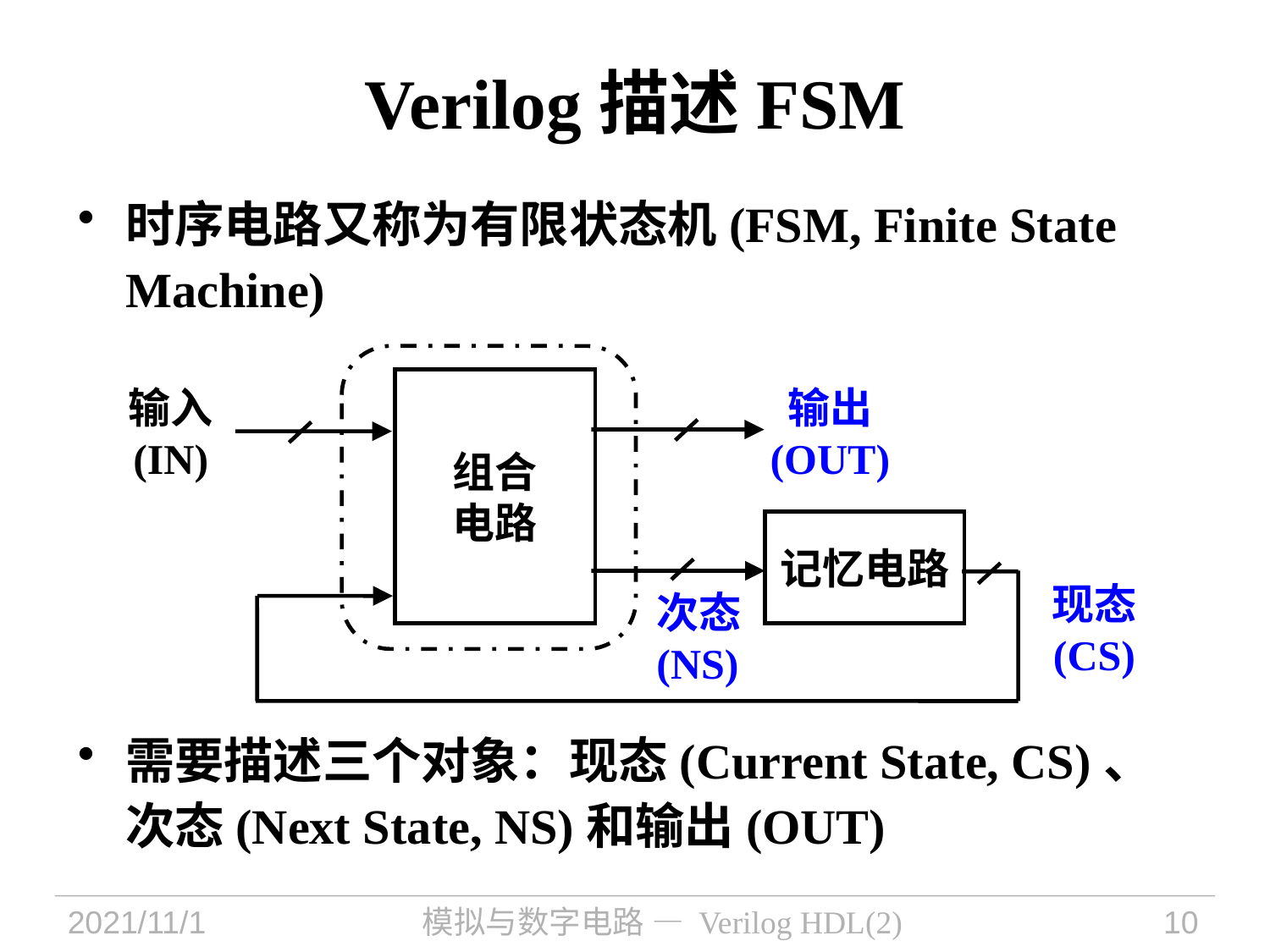

Verilog描述FSM
2021/11/1
模拟与数字电路 — Verilog HDL(2)
10
时序电路又称为有限状态机(FSM, Finite State Machine)

需要描述三个对象：现态(Current State, CS)、 次态(Next State, NS)和输出(OUT)

组合
电路
输入
(IN)
输出
(OUT)

记忆电路

现态
(CS)

次态
(NS)